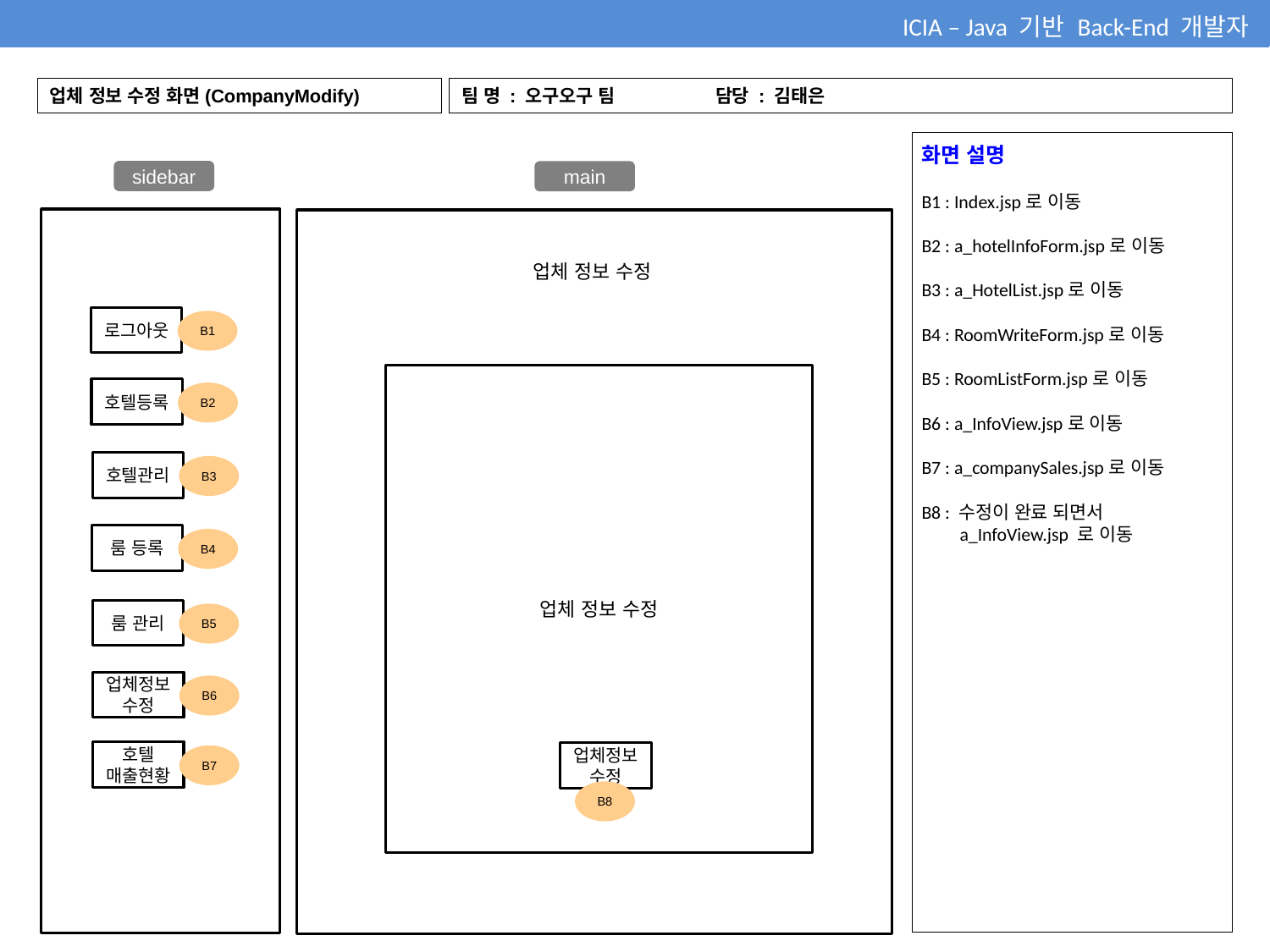

ICIA – Java 기반 Back-End 개발자
업체 정보 수정 화면(CompanyModify)
팀 명 : 오구오구 팀 	담당 : 김태은
화면 설명

B1 : Index.jsp로 이동

B2 : a_hotelInfoForm.jsp로 이동

B3 : a_HotelList.jsp로 이동

B4 : RoomWriteForm.jsp로 이동

B5 : RoomListForm.jsp로 이동

B6 : a_InfoView.jsp로 이동

B7 : a_companySales.jsp로 이동

B8 : 수정이 완료 되면서
         a_InfoView.jsp 로 이동
sidebar
main

업체 정보 수정

로그아웃
B1
업체 정보 수정
호텔등록
B2
호텔관리
B3
룸 등록
B4
룸 관리
B5
업체정보
수정
B6
호텔
매출현황
업체정보
수정
B7
B8